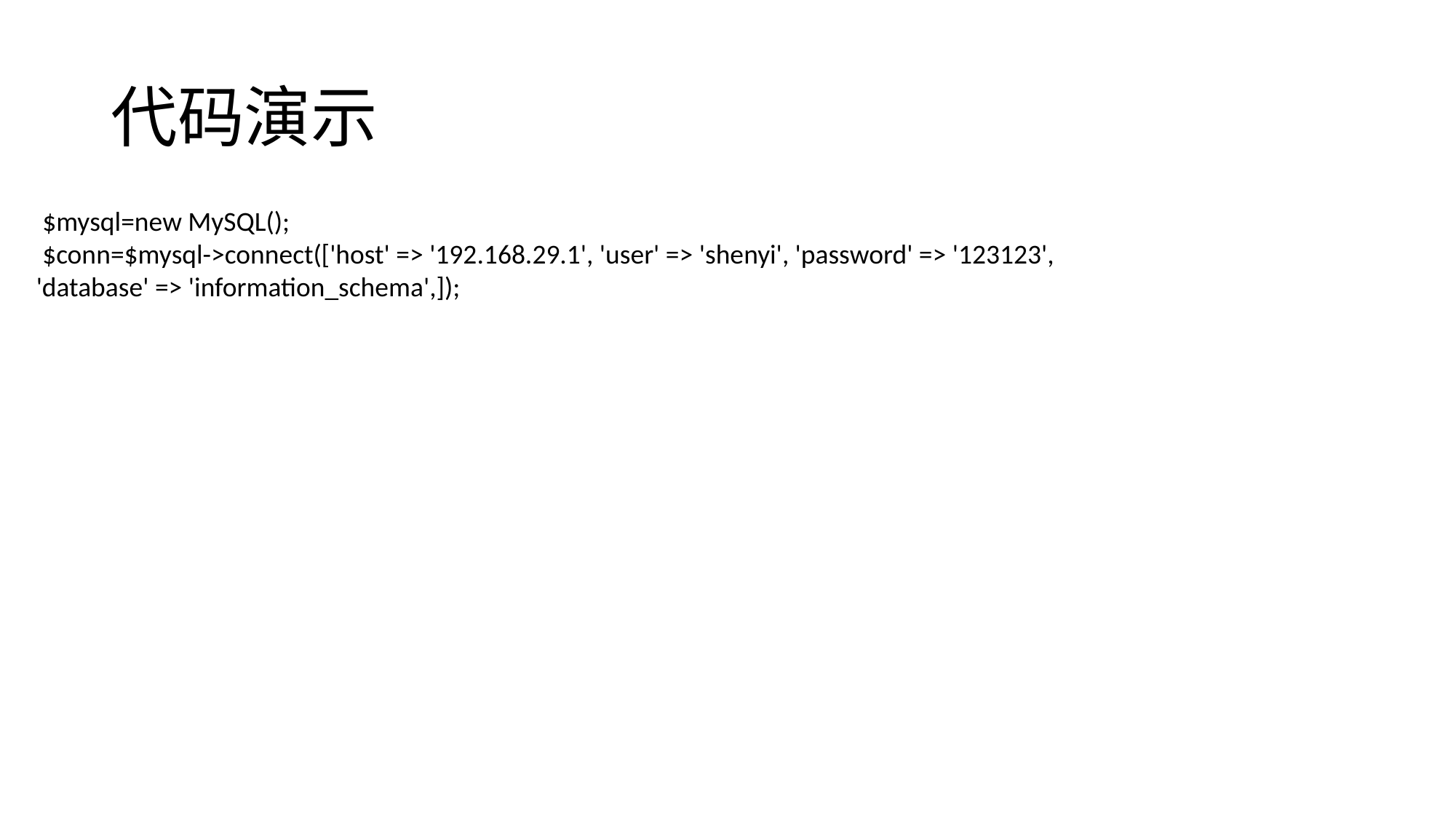

# 代码演示
 $mysql=new MySQL();
 $conn=$mysql->connect(['host' => '192.168.29.1', 'user' => 'shenyi', 'password' => '123123', 'database' => 'information_schema',]);